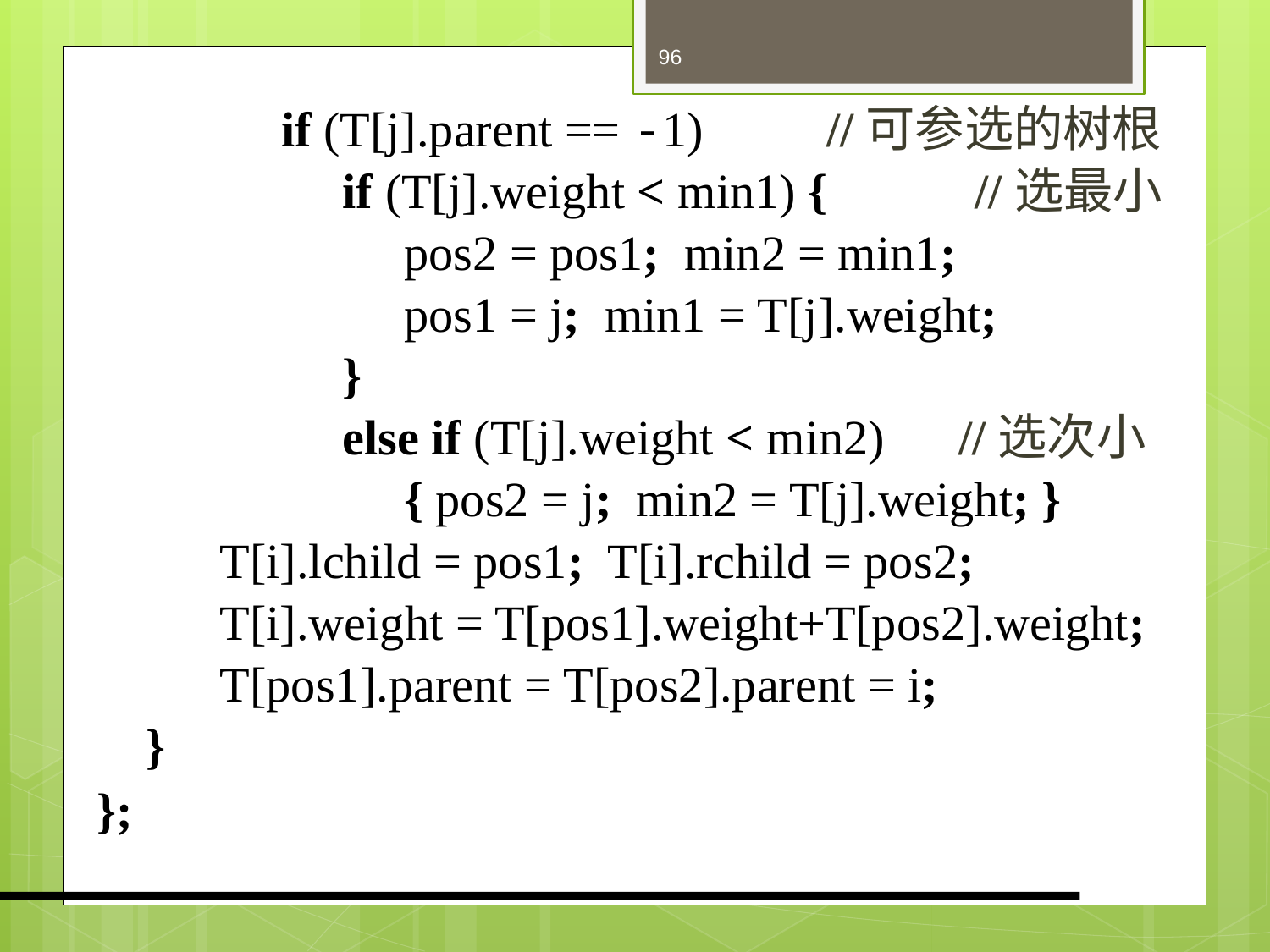

96
               if (T[j].parent == -1)          //可参选的树根
                    if (T[j].weight < min1) {            //选最小
                         pos2 = pos1;  min2 = min1;
                         pos1 = j;  min1 = T[j].weight;
                    }
                    else if (T[j].weight < min2)      //选次小
                         { pos2 = j;  min2 = T[j].weight; }
          T[i].lchild = pos1;  T[i].rchild = pos2;
          T[i].weight = T[pos1].weight+T[pos2].weight;
          T[pos1].parent = T[pos2].parent = i;
    }
};